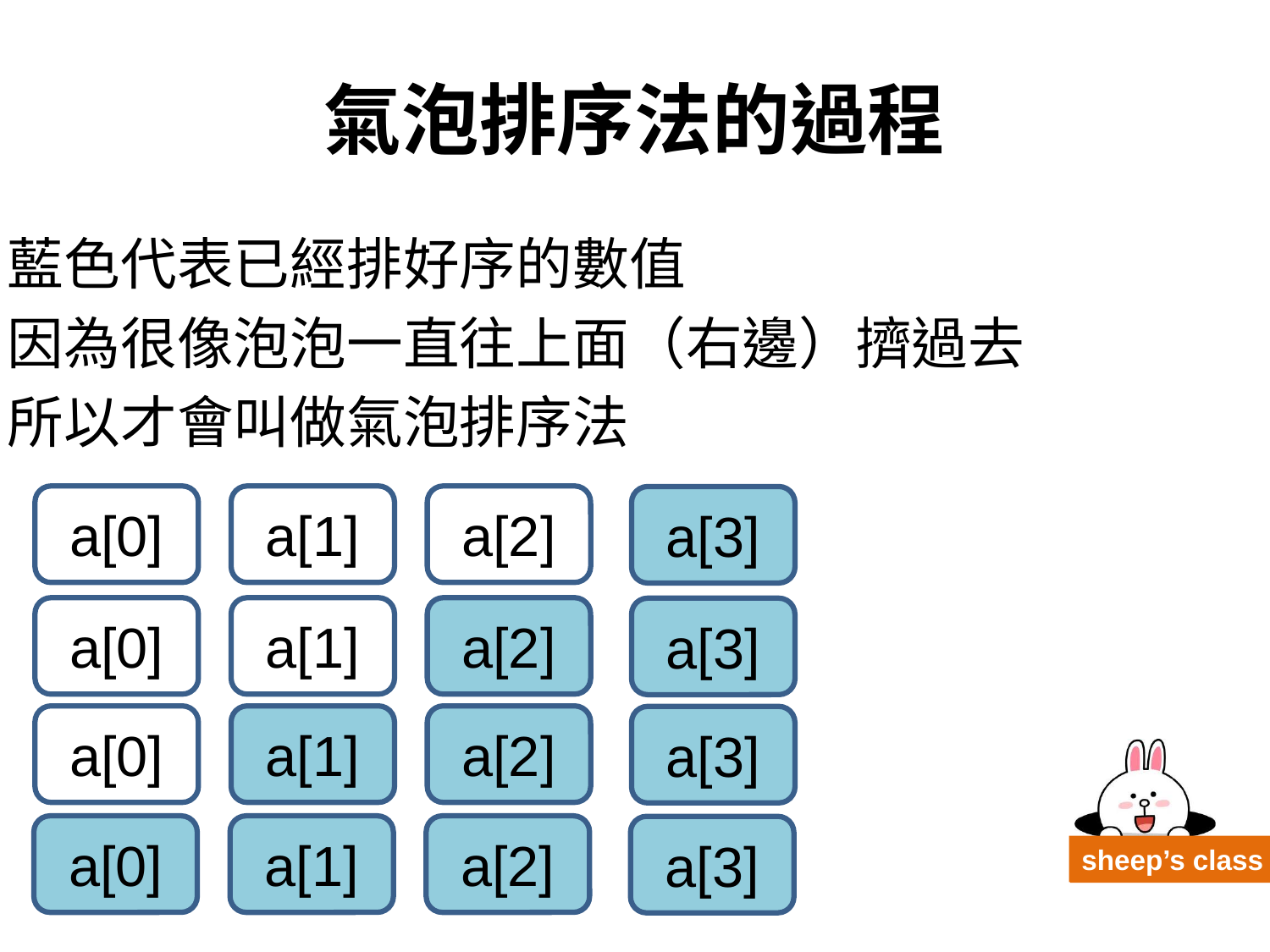

# 氣泡排序法的過程
藍色代表已經排好序的數值
因為很像泡泡一直往上面（右邊）擠過去
所以才會叫做氣泡排序法

a[0]
a[1]
a[2]
a[3]
a[0]
a[1]
a[2]
a[3]
a[0]
a[1]
a[2]
a[3]
a[0]
a[1]
a[2]
a[3]